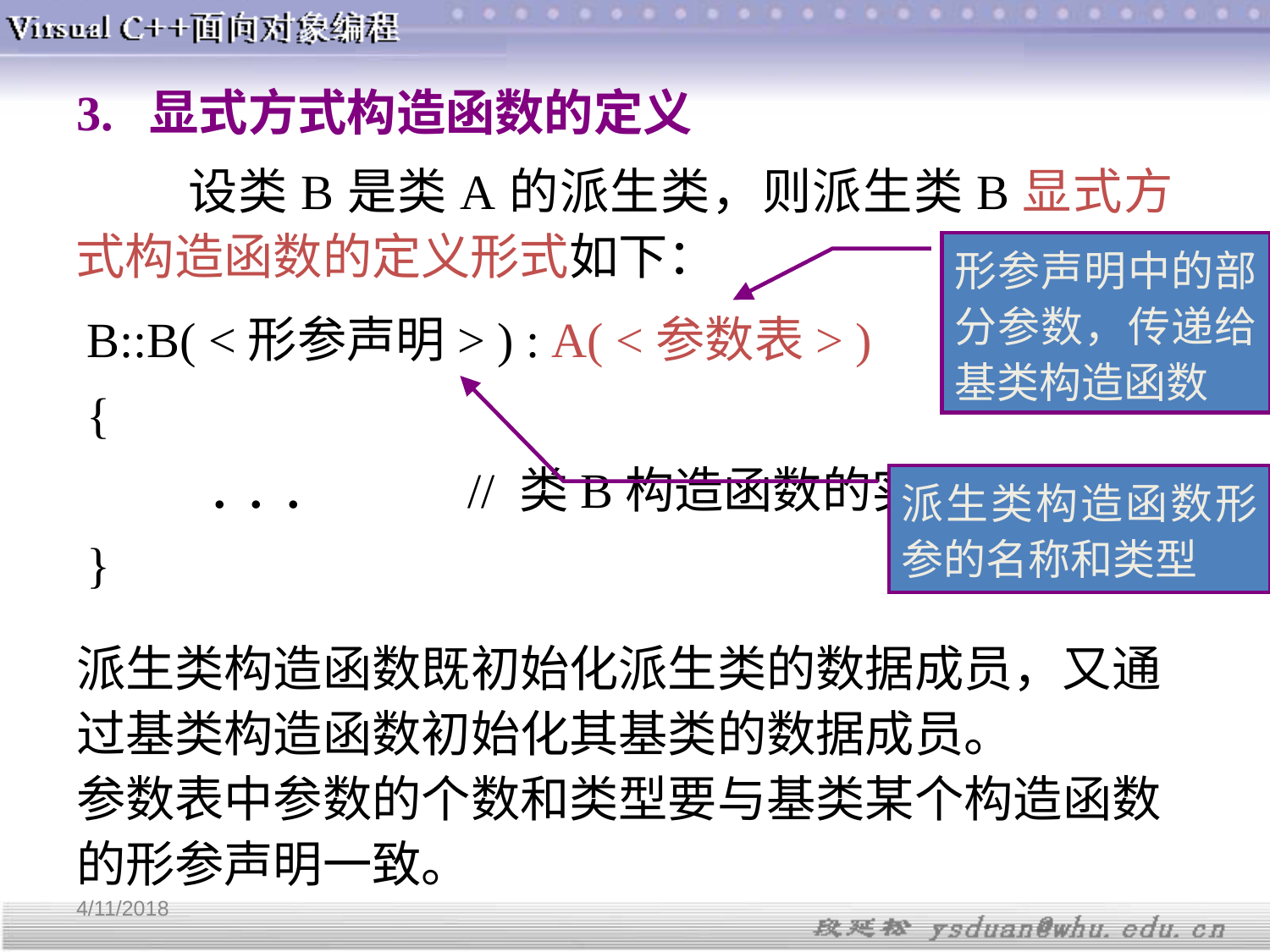

3.  显式方式构造函数的定义
        设类B是类A的派生类，则派生类B显式方式构造函数的定义形式如下：
形参声明中的部分参数，传递给基类构造函数
B::B( <形参声明> ) : A( <参数表> )
{
	.  .  . 		// 类B构造函数的实现代码
}
派生类构造函数形参的名称和类型
派生类构造函数既初始化派生类的数据成员，又通过基类构造函数初始化其基类的数据成员。
参数表中参数的个数和类型要与基类某个构造函数的形参声明一致。
4/11/2018